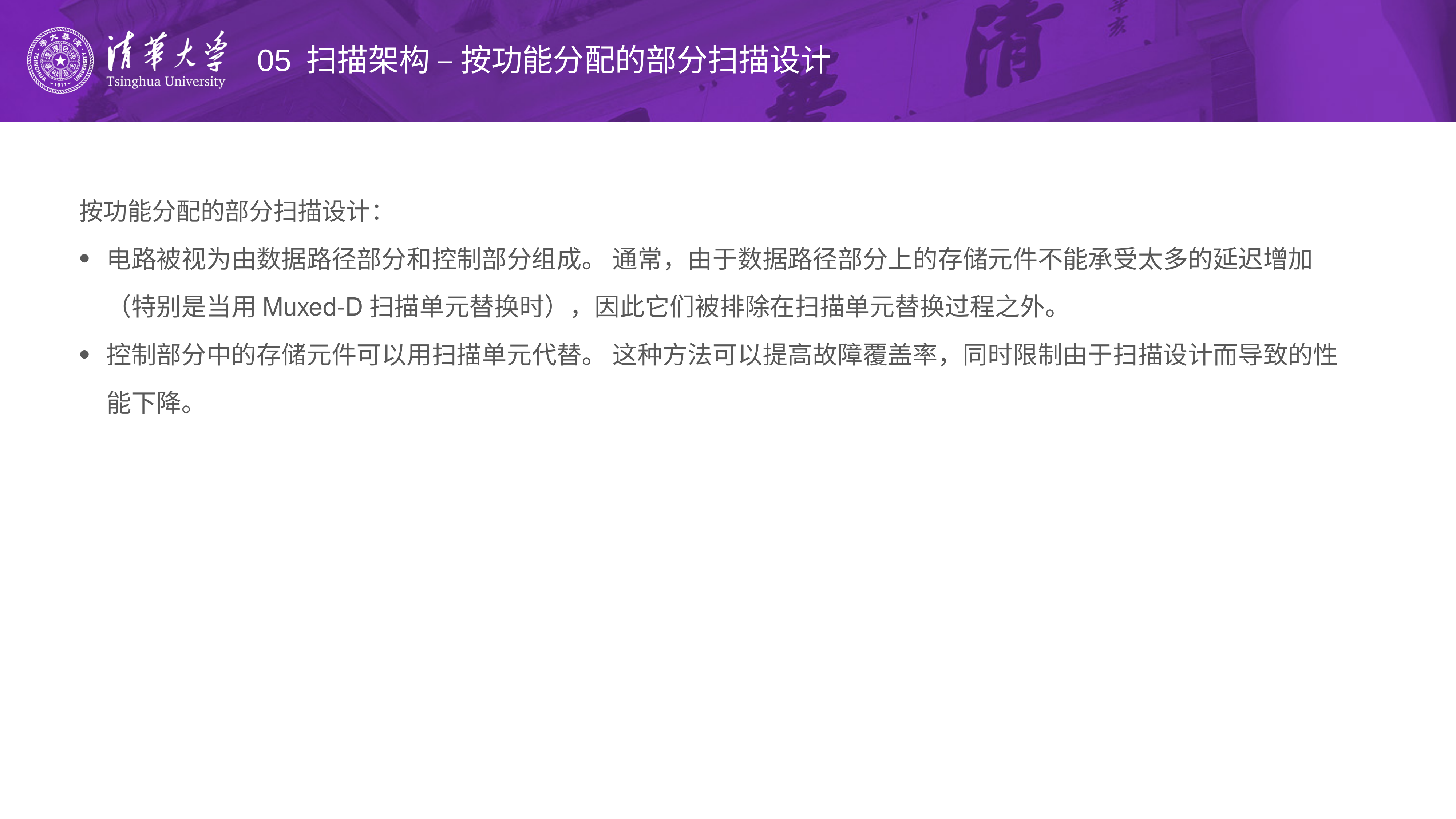

# 05 扫描架构 – 按功能分配的部分扫描设计
按功能分配的部分扫描设计：
电路被视为由数据路径部分和控制部分组成。 通常，由于数据路径部分上的存储元件不能承受太多的延迟增加（特别是当用Muxed-D扫描单元替换时），因此它们被排除在扫描单元替换过程之外。
控制部分中的存储元件可以用扫描单元代替。 这种方法可以提高故障覆盖率，同时限制由于扫描设计而导致的性能下降。